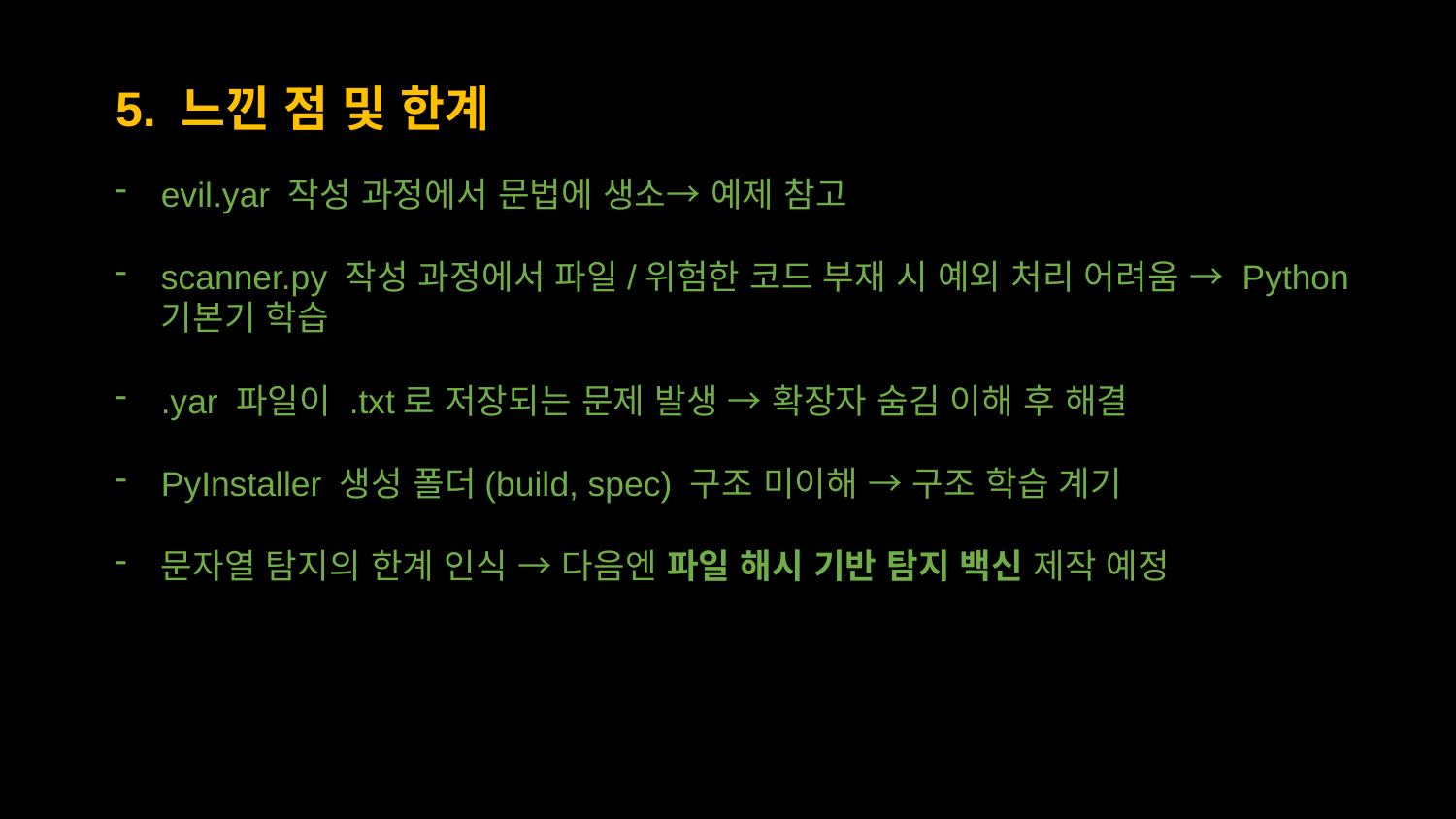

# 5. 느낀 점 및 한계
evil.yar 작성 과정에서 문법에 생소→ 예제 참고

scanner.py 작성 과정에서 파일/위험한 코드 부재 시 예외 처리 어려움 → Python 기본기 학습

.yar 파일이 .txt로 저장되는 문제 발생 → 확장자 숨김 이해 후 해결

PyInstaller 생성 폴더(build, spec) 구조 미이해 → 구조 학습 계기

문자열 탐지의 한계 인식 → 다음엔 파일 해시 기반 탐지 백신 제작 예정